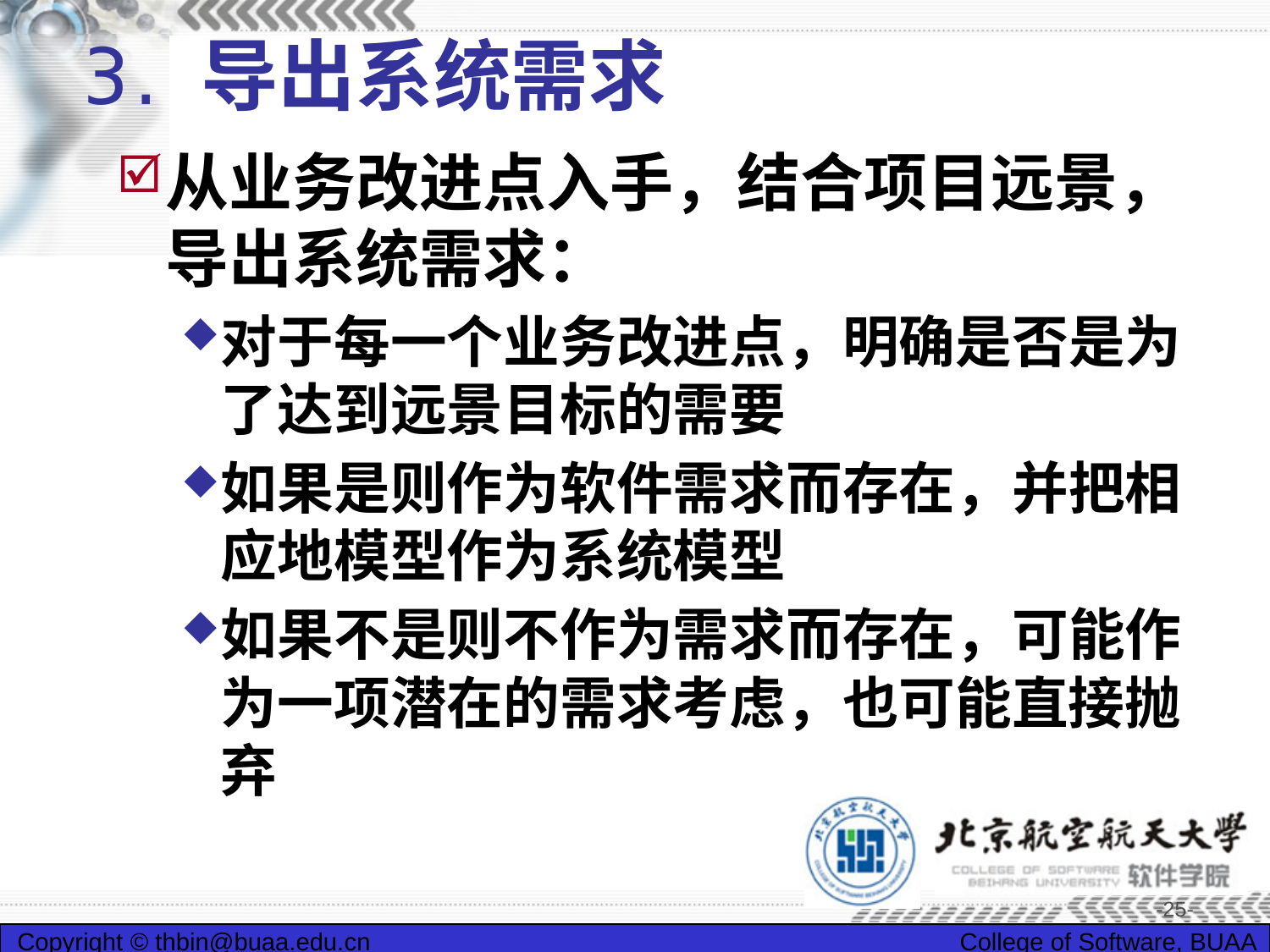

# 3. 导出系统需求
从业务改进点入手，结合项目远景，导出系统需求：
对于每一个业务改进点，明确是否是为了达到远景目标的需要
如果是则作为软件需求而存在，并把相应地模型作为系统模型
如果不是则不作为需求而存在，可能作为一项潜在的需求考虑，也可能直接抛弃
-25-